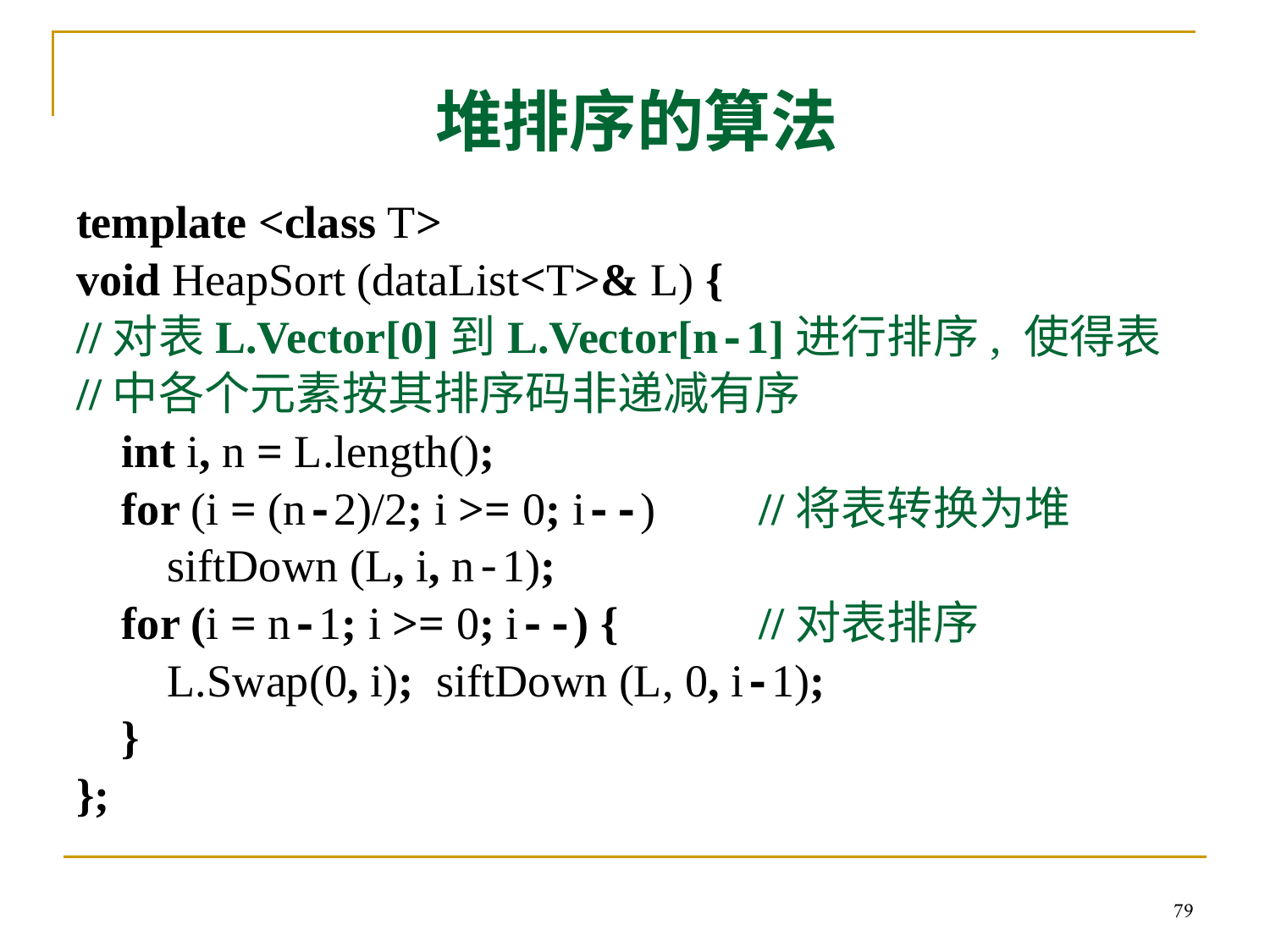

# 堆排序的算法
template <class T>
void HeapSort (dataList<T>& L) {
//对表L.Vector[0]到L.Vector[n-1]进行排序, 使得表
//中各个元素按其排序码非递减有序
    int i, n = L.length();
    for (i = (n-2)/2; i >= 0; i--) 	//将表转换为堆
        siftDown (L, i, n-1);
    for (i = n-1; i >= 0; i--) {		//对表排序
        L.Swap(0, i);  siftDown (L, 0, i-1);
    }
};
79